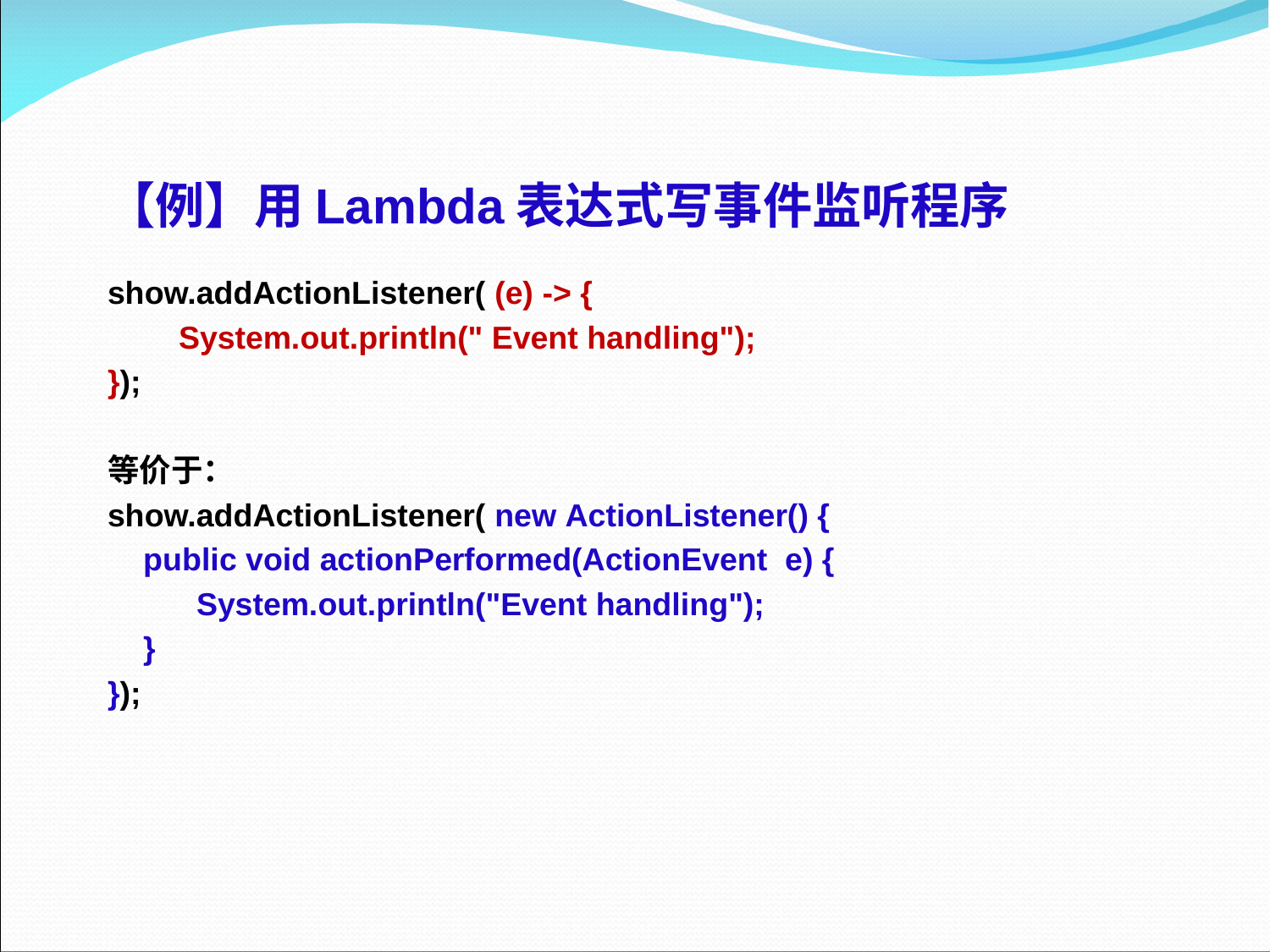

# 【例】用Lambda表达式写事件监听程序
show.addActionListener( (e) -> {
        System.out.println(" Event handling");
});

等价于：
show.addActionListener( new ActionListener() {
    public void actionPerformed(ActionEvent  e) {
          System.out.println("Event handling");
    }
});